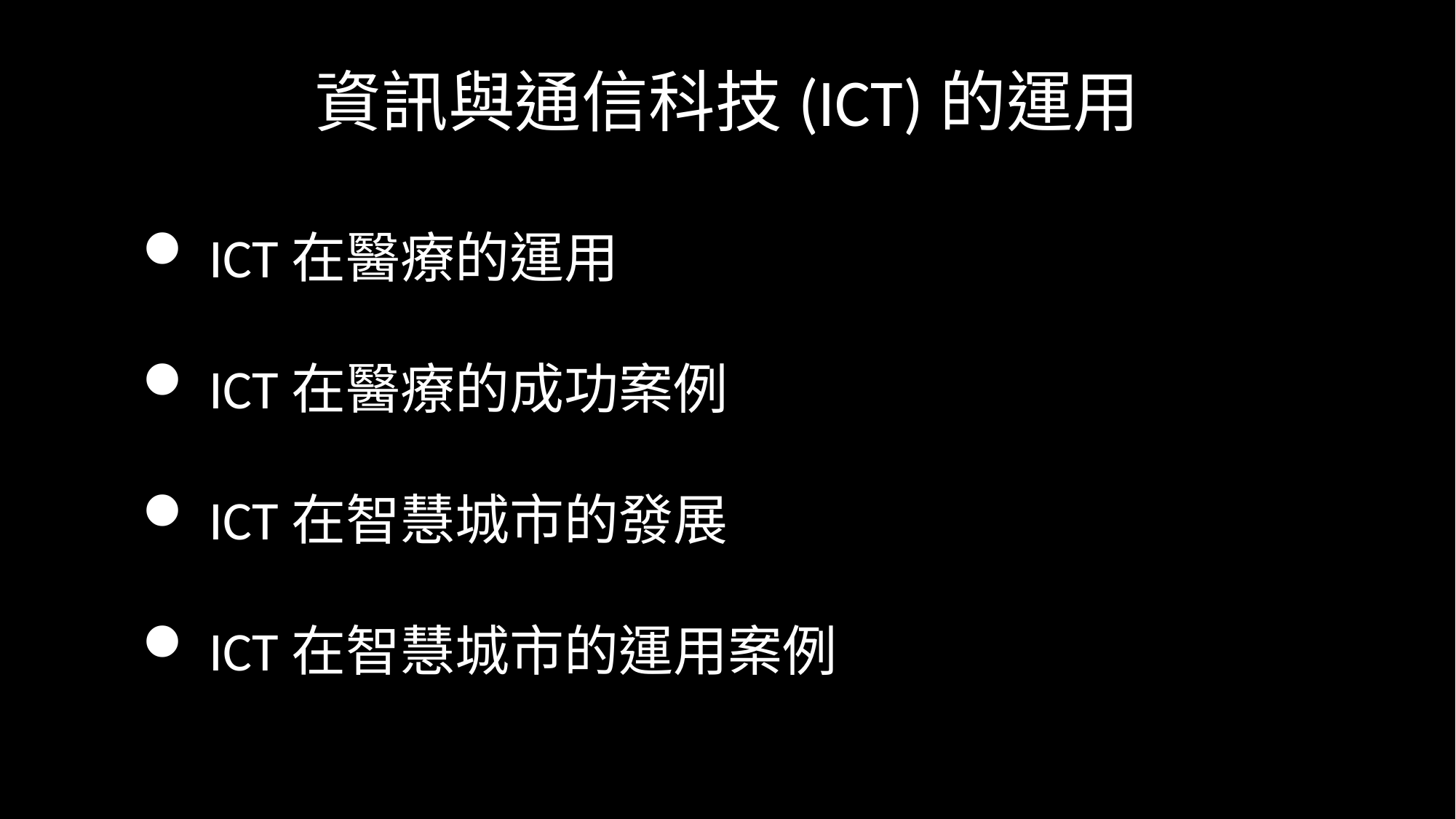

# 資訊與通信科技(ICT)的運用
 ICT在醫療的運用

 ICT在醫療的成功案例

 ICT在智慧城市的發展

 ICT在智慧城市的運用案例